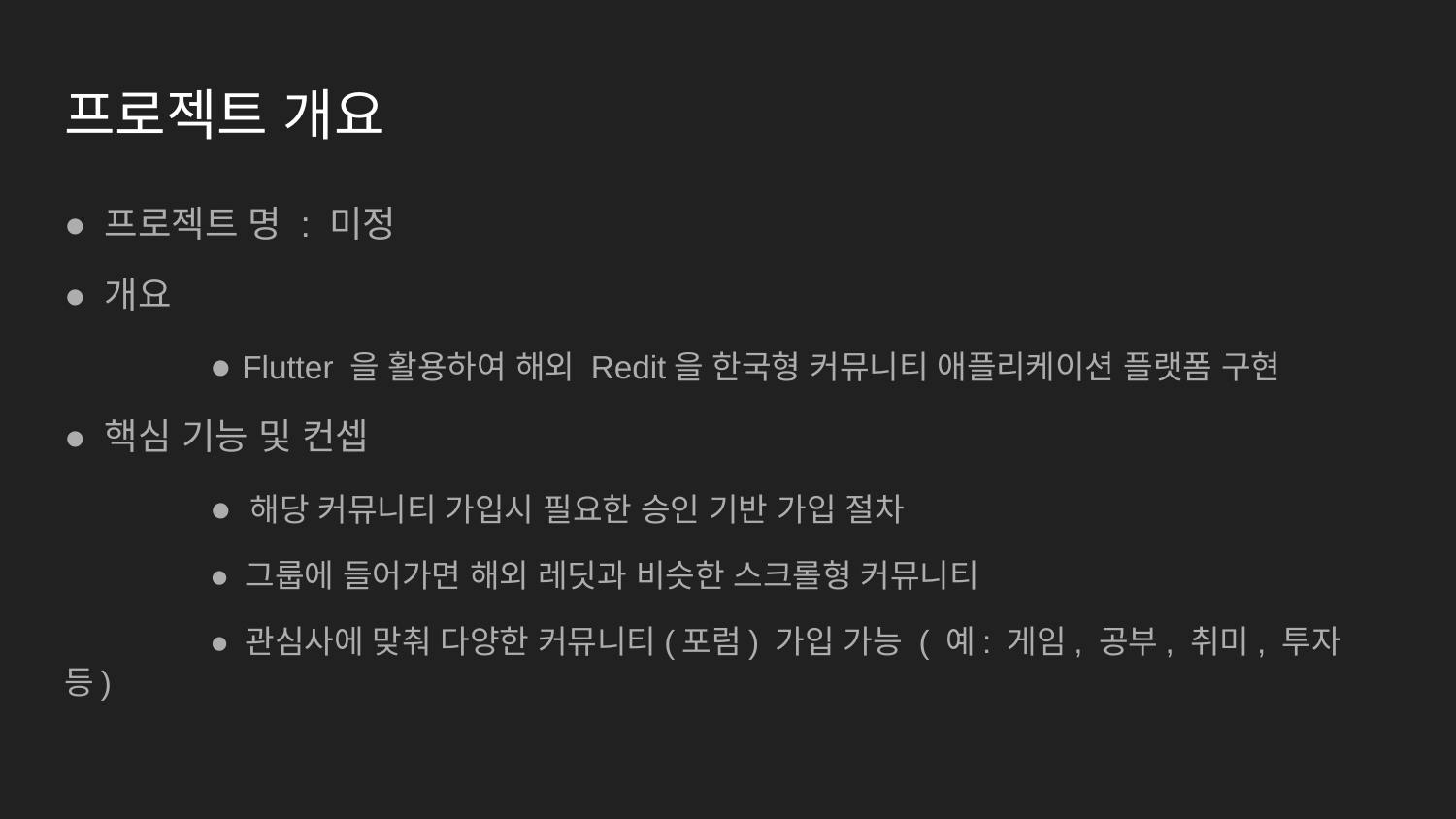

# 프로젝트 개요
● 프로젝트 명 : 미정
● 개요
	● Flutter 을 활용하여 해외 Redit을 한국형 커뮤니티 애플리케이션 플랫폼 구현
● 핵심 기능 및 컨셉
	● 해당 커뮤니티 가입시 필요한 승인 기반 가입 절차
	● 그룹에 들어가면 해외 레딧과 비슷한 스크롤형 커뮤니티
	● 관심사에 맞춰 다양한 커뮤니티(포럼) 가입 가능 ( 예: 게임, 공부, 취미, 투자 등)